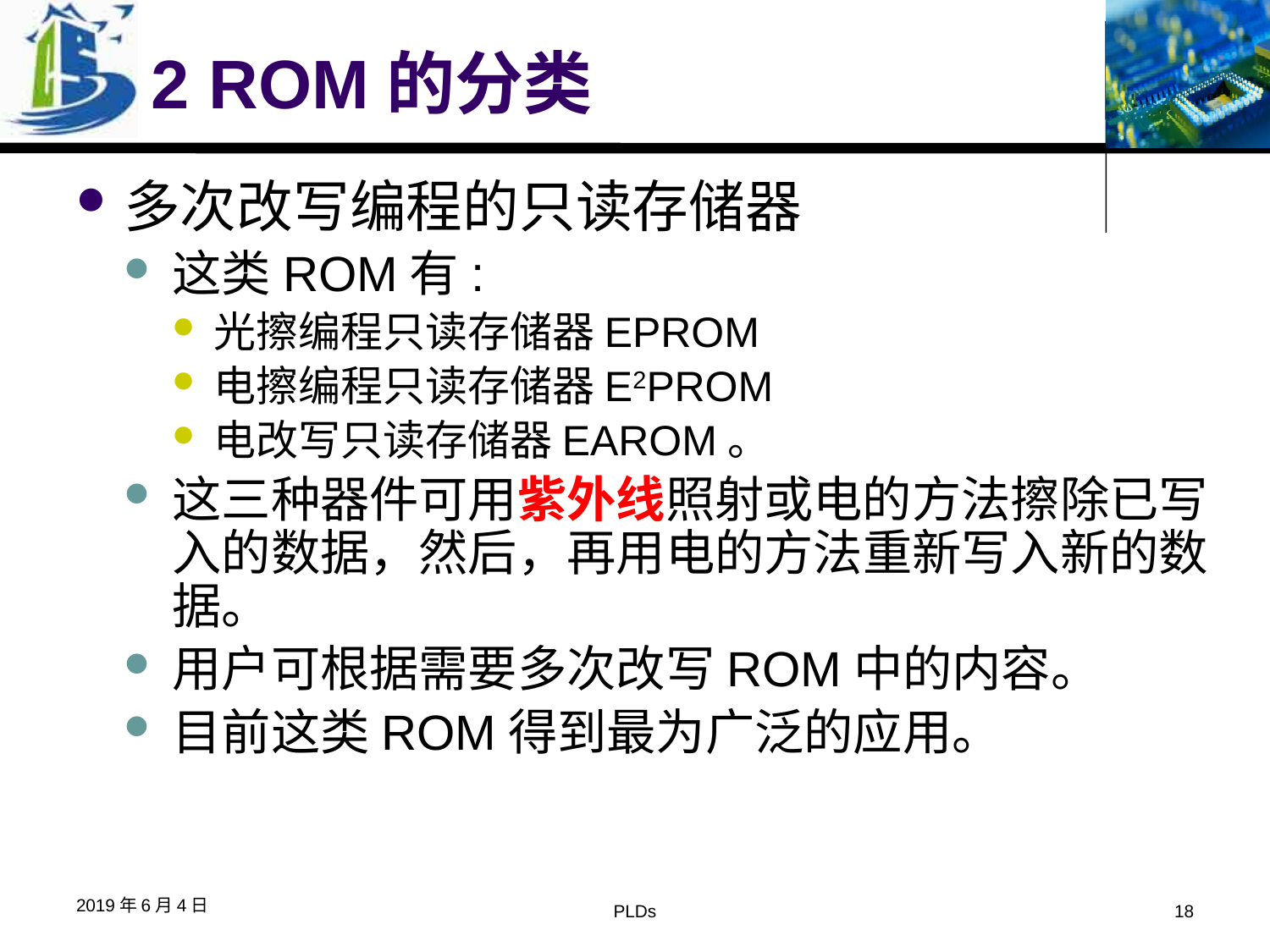

# 2 ROM的分类
多次改写编程的只读存储器
这类ROM有:
光擦编程只读存储器EPROM
电擦编程只读存储器E2PROM
电改写只读存储器EAROM。
这三种器件可用紫外线照射或电的方法擦除已写入的数据，然后，再用电的方法重新写入新的数据。
用户可根据需要多次改写ROM中的内容。
目前这类ROM得到最为广泛的应用。
2019年6月4日
PLDs
18